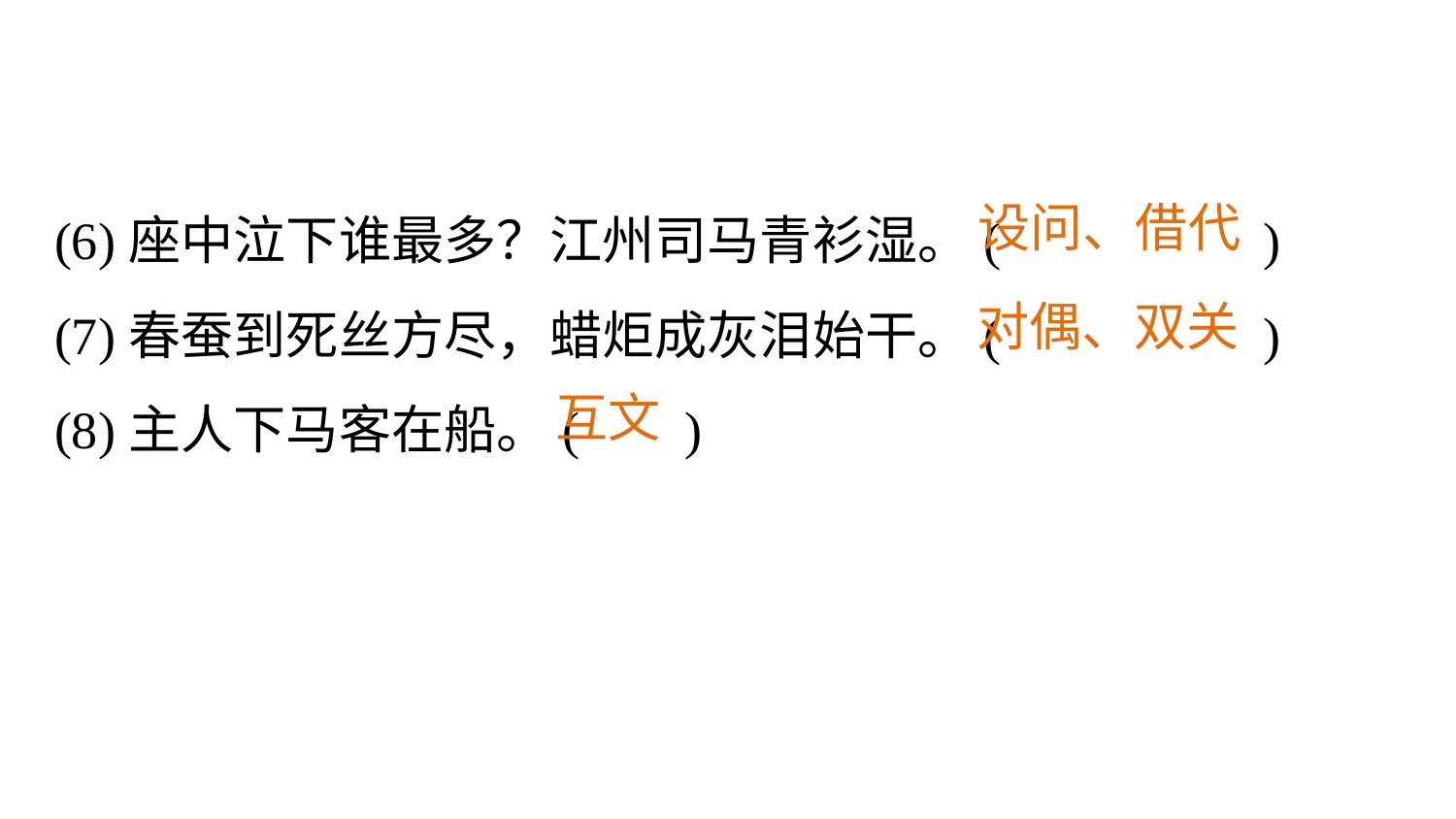

(6)座中泣下谁最多？江州司马青衫湿。(                    )
(7)春蚕到死丝方尽，蜡炬成灰泪始干。(                    )
(8)主人下马客在船。(        )
设问、借代
对偶、双关
互文